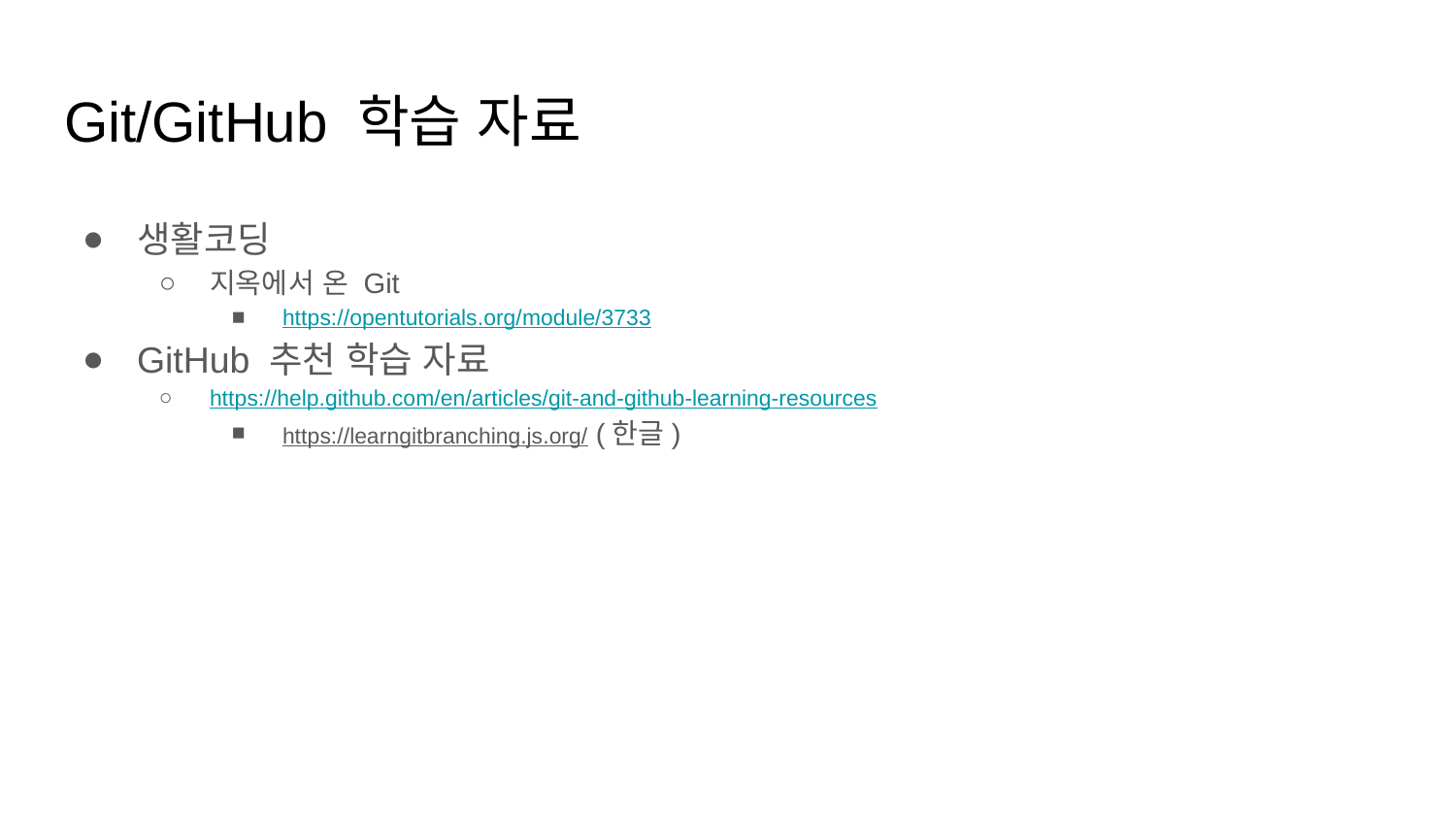

# Git/GitHub 학습 자료
생활코딩
지옥에서 온 Git
https://opentutorials.org/module/3733
GitHub 추천 학습 자료
https://help.github.com/en/articles/git-and-github-learning-resources
https://learngitbranching.js.org/ (한글)